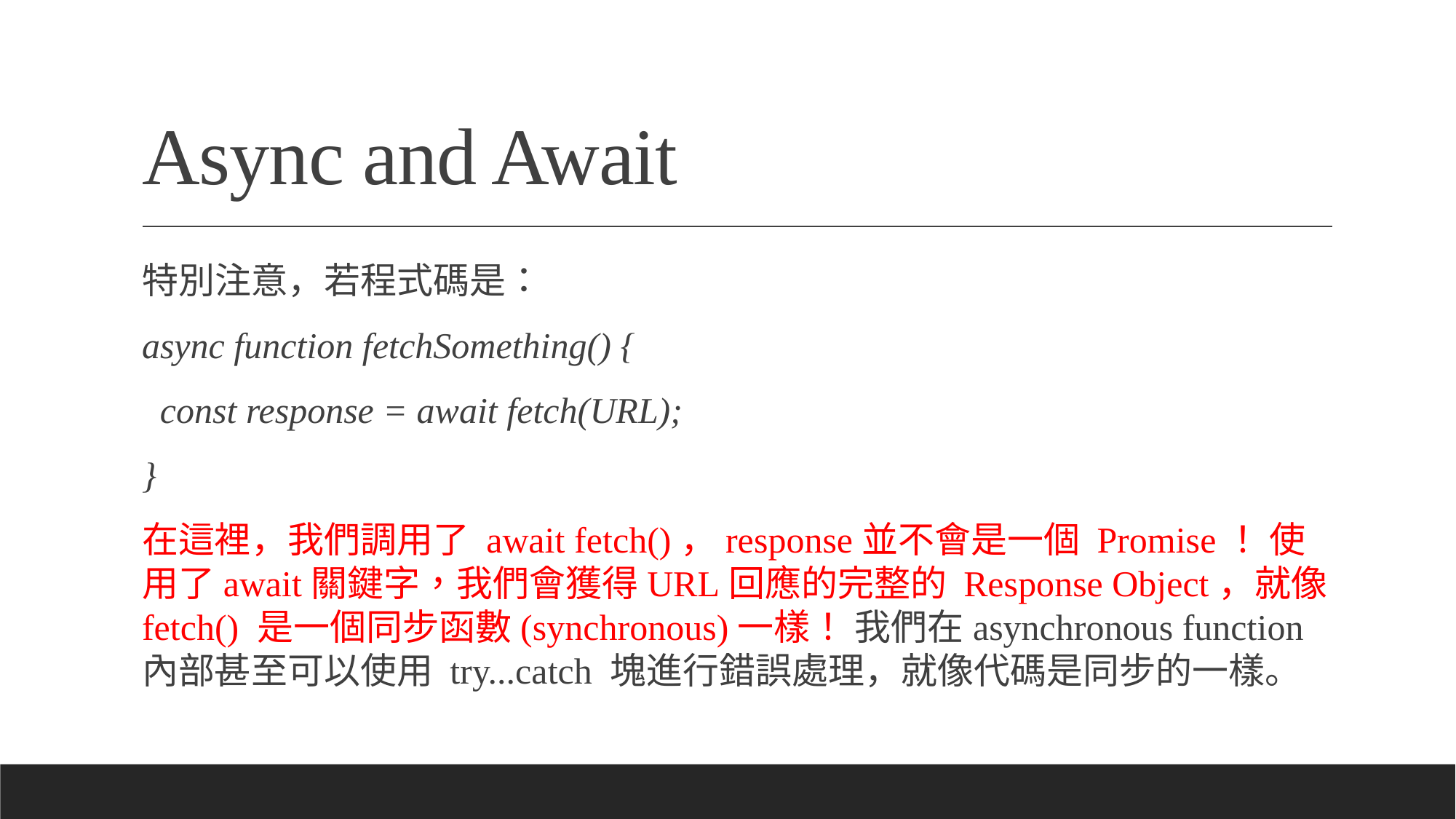

# Async and Await
特別注意，若程式碼是：
async function fetchSomething() {
  const response = await fetch(URL);
}
在這裡，我們調用了 await fetch()，response並不會是一個 Promise！ 使用了await關鍵字，我們會獲得URL回應的完整的 Response Object，就像 fetch() 是一個同步函數(synchronous)一樣！ 我們在asynchronous function內部甚至可以使用 try...catch 塊進行錯誤處理，就像代碼是同步的一樣。